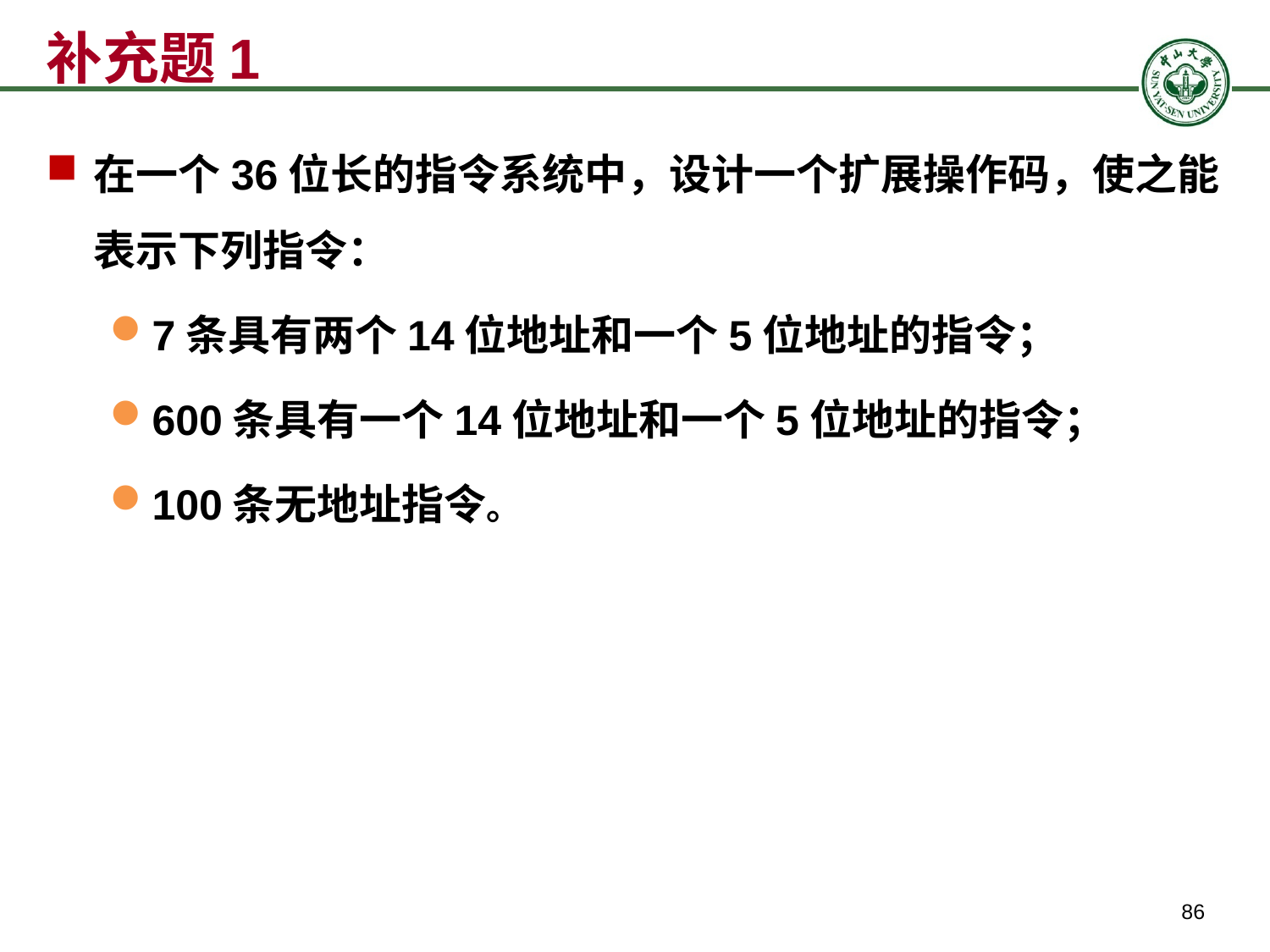

# 补充题1
在一个36位长的指令系统中，设计一个扩展操作码，使之能表示下列指令：
7条具有两个14位地址和一个5位地址的指令；
600条具有一个14位地址和一个5位地址的指令；
100条无地址指令。